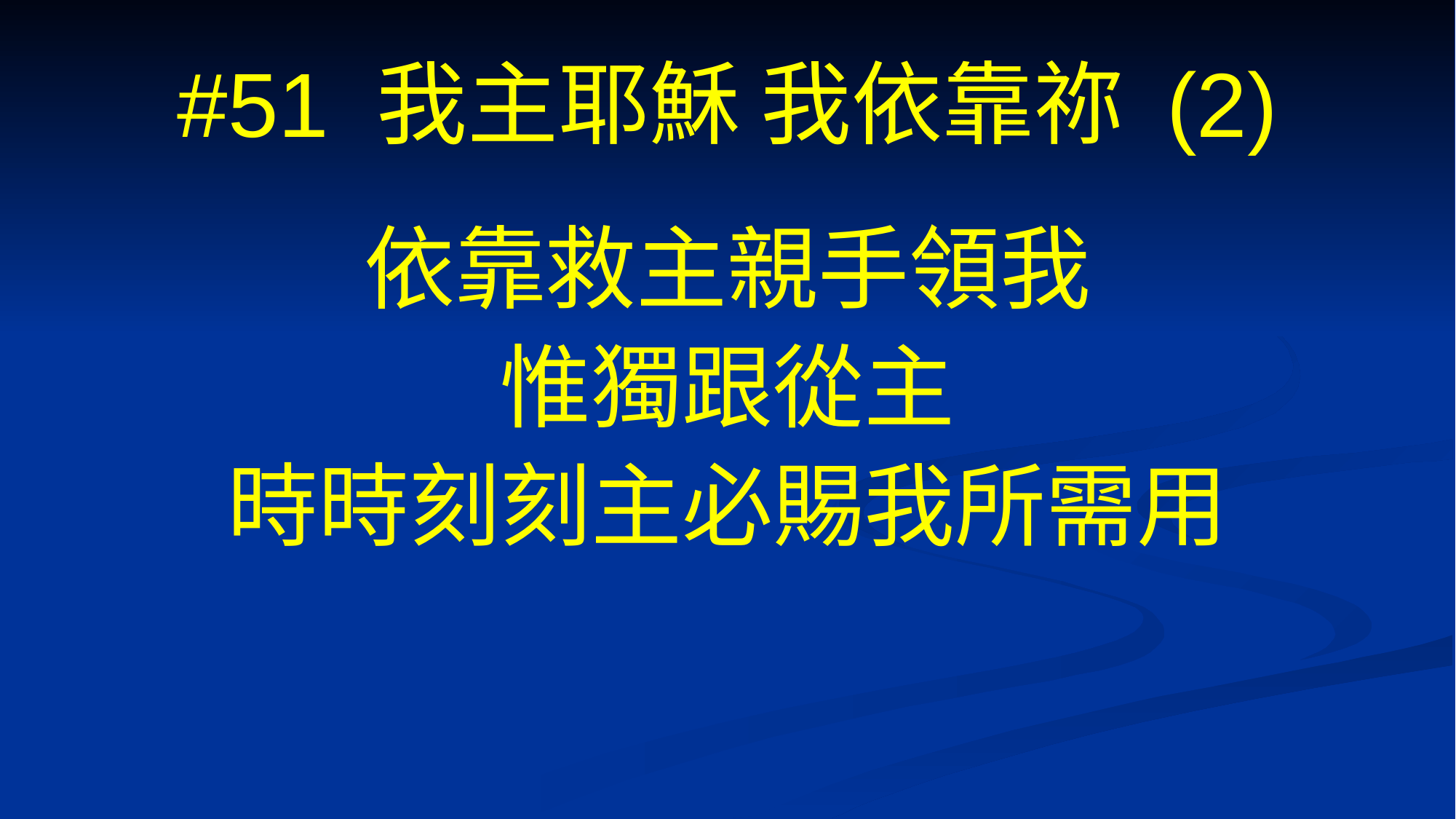

# #51 我主耶穌 我依靠祢 (2)
依靠救主親手領我
惟獨跟從主
時時刻刻主必賜我所需用